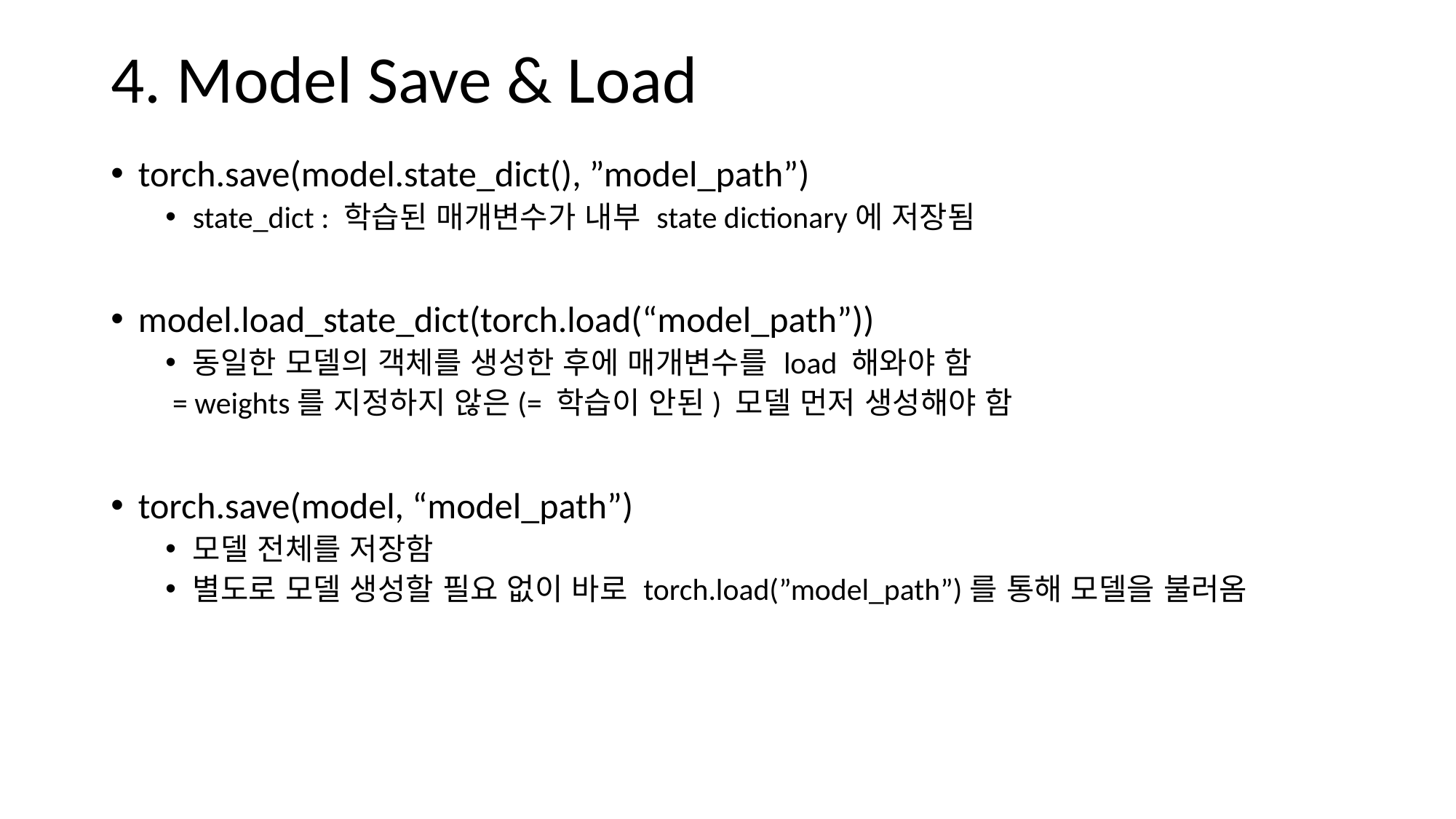

# 4. Model Save & Load
torch.save(model.state_dict(), ”model_path”)
state_dict : 학습된 매개변수가 내부 state dictionary에 저장됨

model.load_state_dict(torch.load(“model_path”))
동일한 모델의 객체를 생성한 후에 매개변수를 load 해와야 함
 = weights를 지정하지 않은(= 학습이 안된) 모델 먼저 생성해야 함

torch.save(model, “model_path”)
모델 전체를 저장함
별도로 모델 생성할 필요 없이 바로 torch.load(”model_path”)를 통해 모델을 불러옴